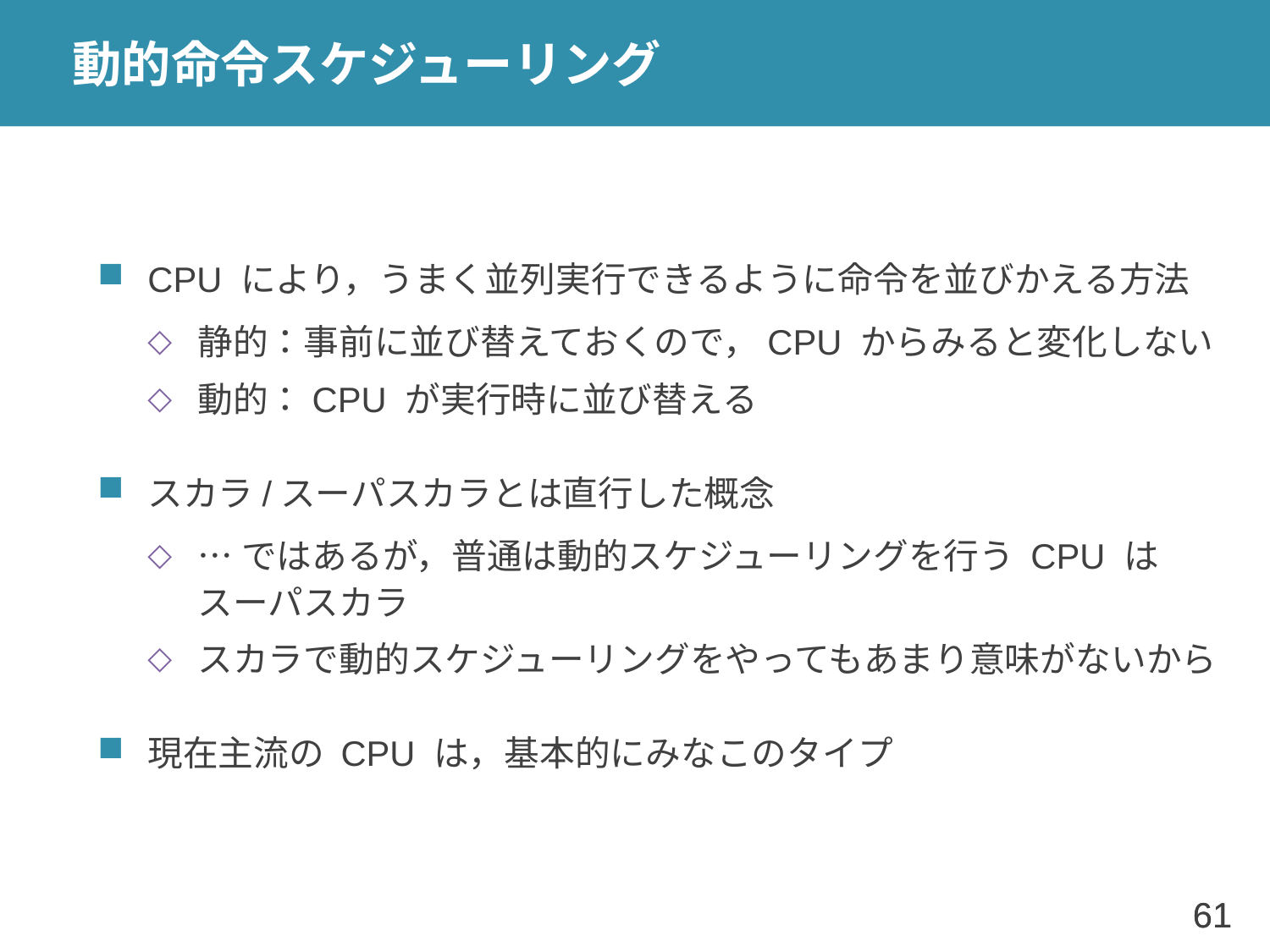

# 動的命令スケジューリング
CPU により，うまく並列実行できるように命令を並びかえる方法
静的：事前に並び替えておくので，CPU からみると変化しない
動的：CPU が実行時に並び替える
スカラ/スーパスカラとは直行した概念
…ではあるが，普通は動的スケジューリングを行う CPU は
スーパスカラ
スカラで動的スケジューリングをやってもあまり意味がないから
現在主流の CPU は，基本的にみなこのタイプ